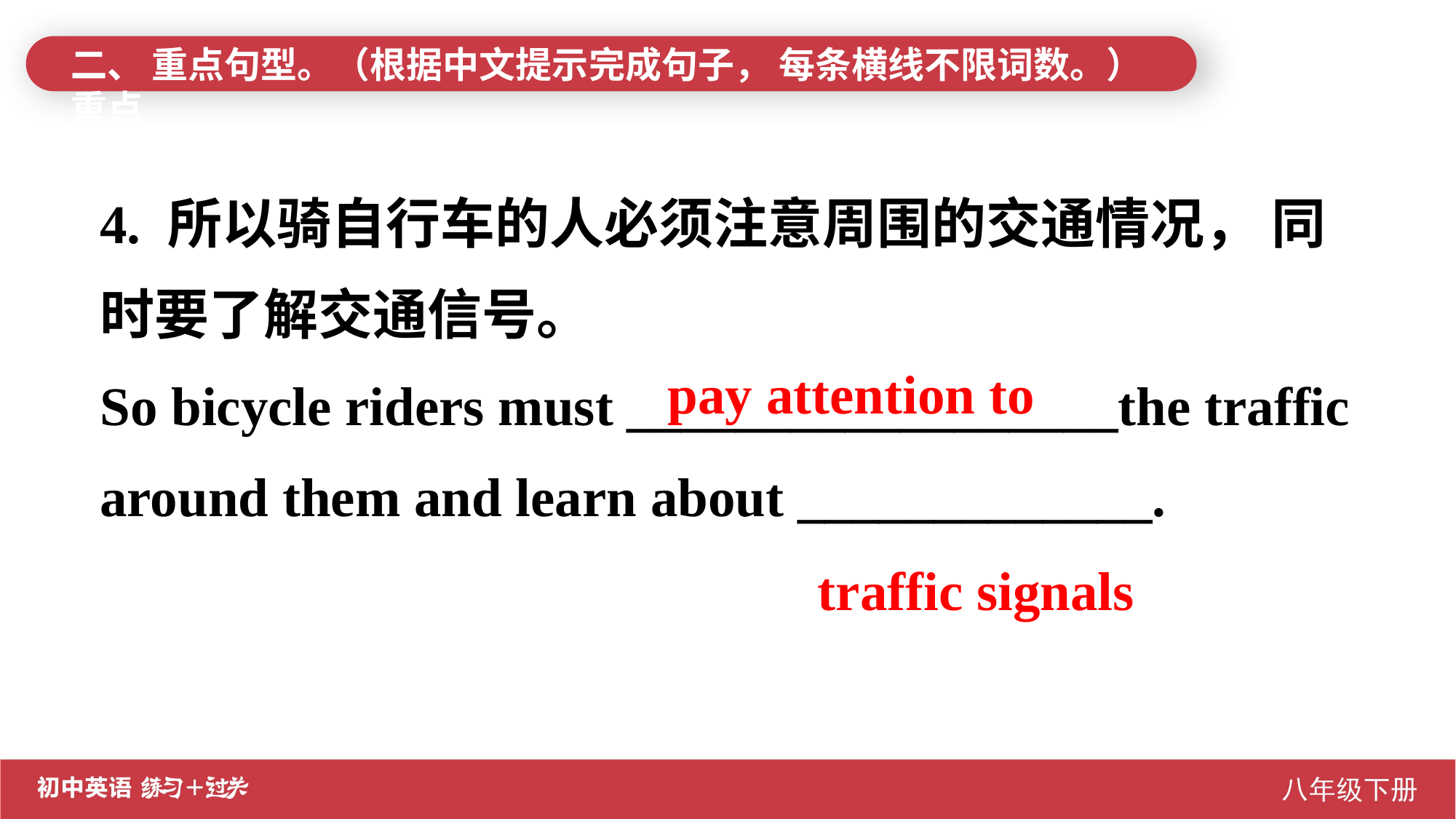

二、 重点句型。
二、 重点句型。（根据中文提示完成句子， 每条横线不限词数。）

4. 所以骑自行车的人必须注意周围的交通情况， 同时要了解交通信号。
So bicycle riders must __________________the traffic around them and learn about _____________.

 pay attention to
            traffic signals